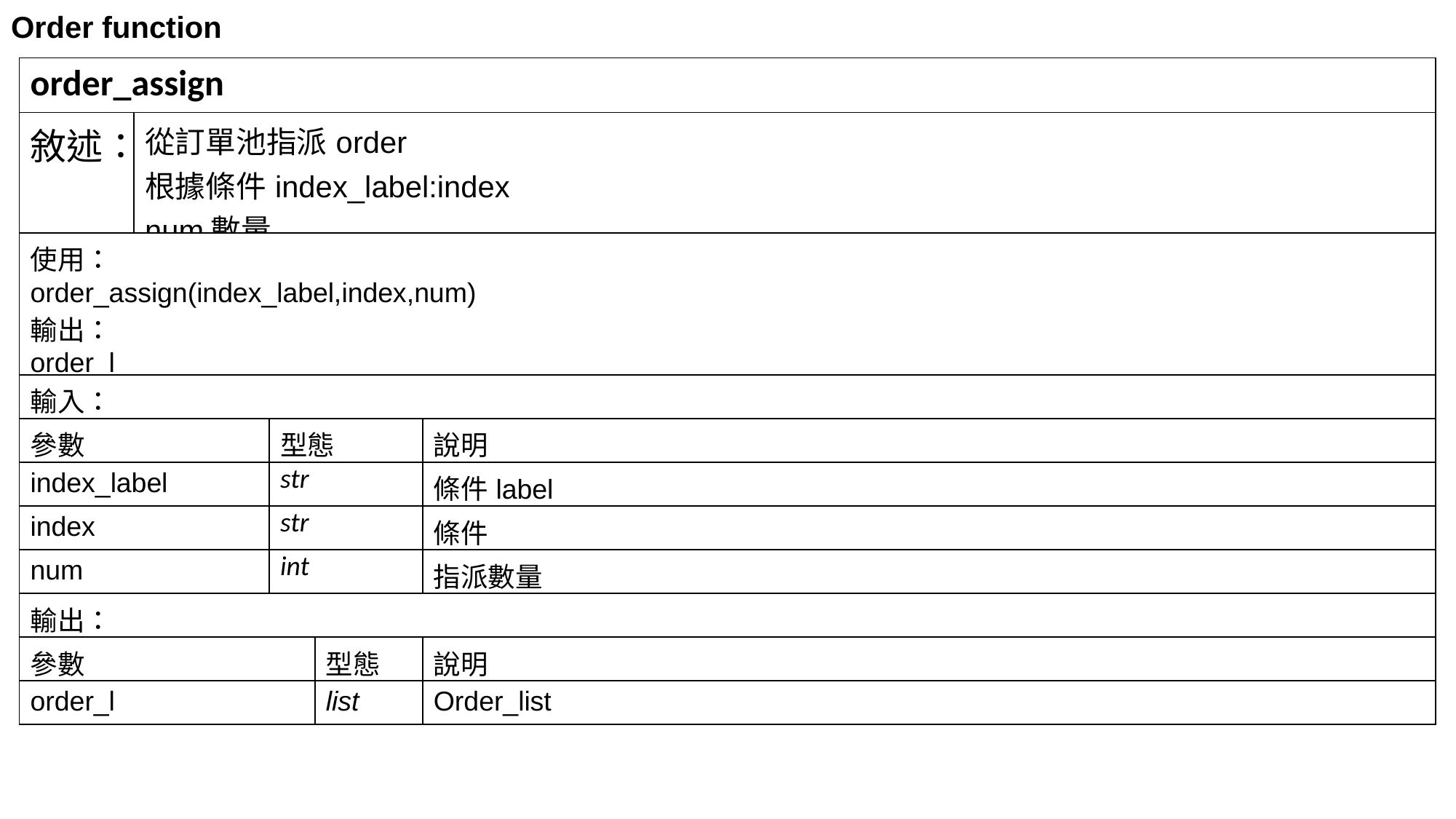

# Order function
| ﻿order\_assign |  |  |  |  |
| --- | --- | --- | --- | --- |
| 敘述： | 從訂單池指派order 根據條件index\_label:index num數量 | 將訂單以商品為依據依照目前機器手臂工作量進行排序 |  |  |
| 使用： order\_assign(index\_label,index,num) 輸出： ﻿order\_l |  |  |  |  |
| 輸入： |  |  |  |  |
| 參數 |  | 型態 |  | 說明 |
| index\_label |  | str |  | 條件label |
| index |  | str |  | 條件 |
| num |  | int |  | 指派數量 |
| 輸出： |  |  |  |  |
| 參數 |  |  | 型態 | 說明 |
| ﻿﻿order\_l |  | list | list | Order\_list |
﻿